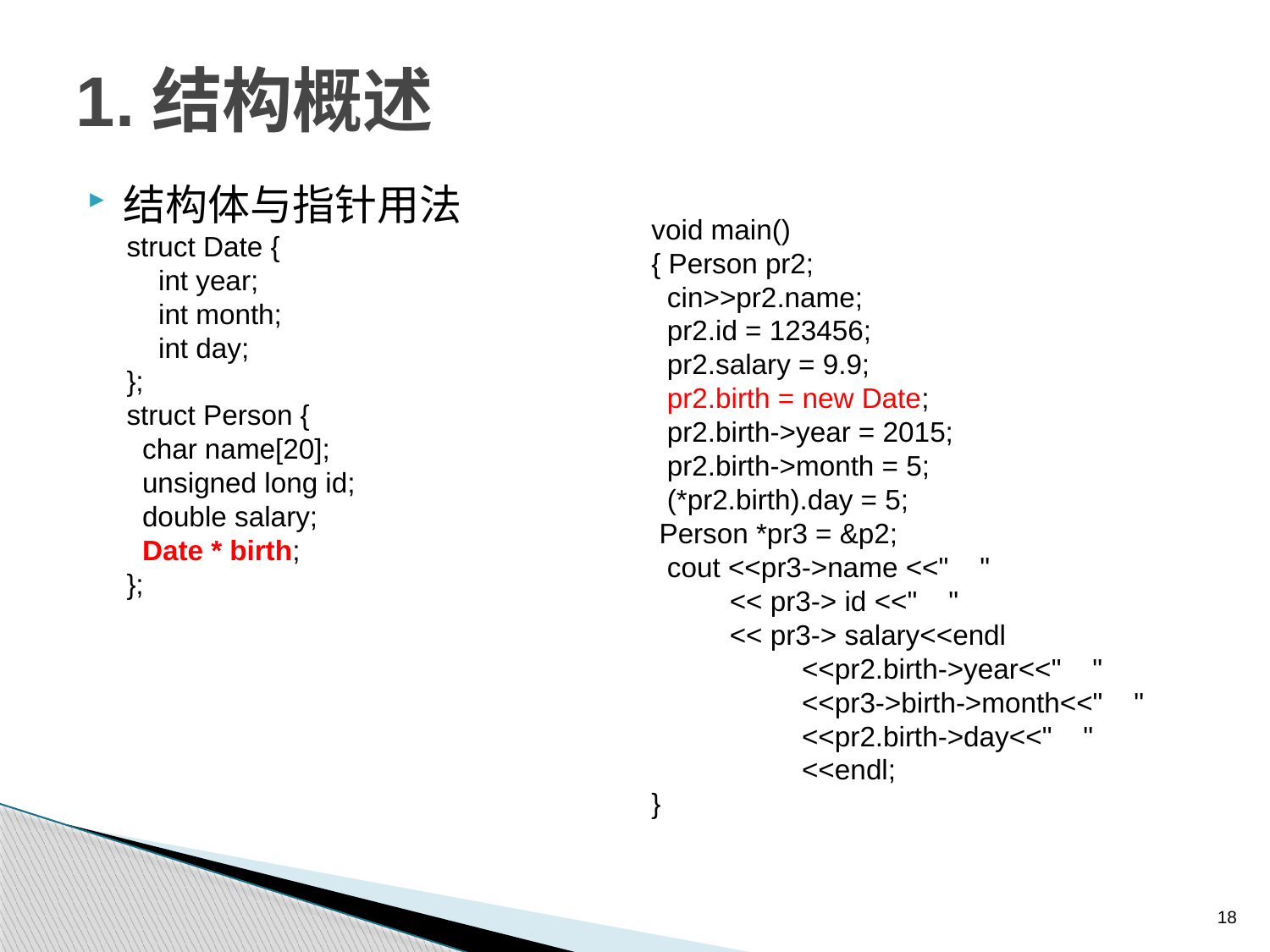

# 1.结构概述
结构体与指针用法
struct Date {
	int year;
	int month;
	int day;
};
struct Person {
  char name[20];
  unsigned long id;
  double salary;
  Date * birth;
};

void main()
{ Person pr2;
  cin>>pr2.name;
  pr2.id = 123456;
  pr2.salary = 9.9;
  pr2.birth = new Date;
  pr2.birth->year = 2015;
  pr2.birth->month = 5;
  (*pr2.birth).day = 5;
 Person *pr3 = &p2;
  cout <<pr3->name <<"    "
          << pr3-> id <<"    "
          << pr3-> salary<<endl
	   <<pr2.birth->year<<"    "
	   <<pr3->birth->month<<"    "
	   <<pr2.birth->day<<"    "
	   <<endl;
}
18